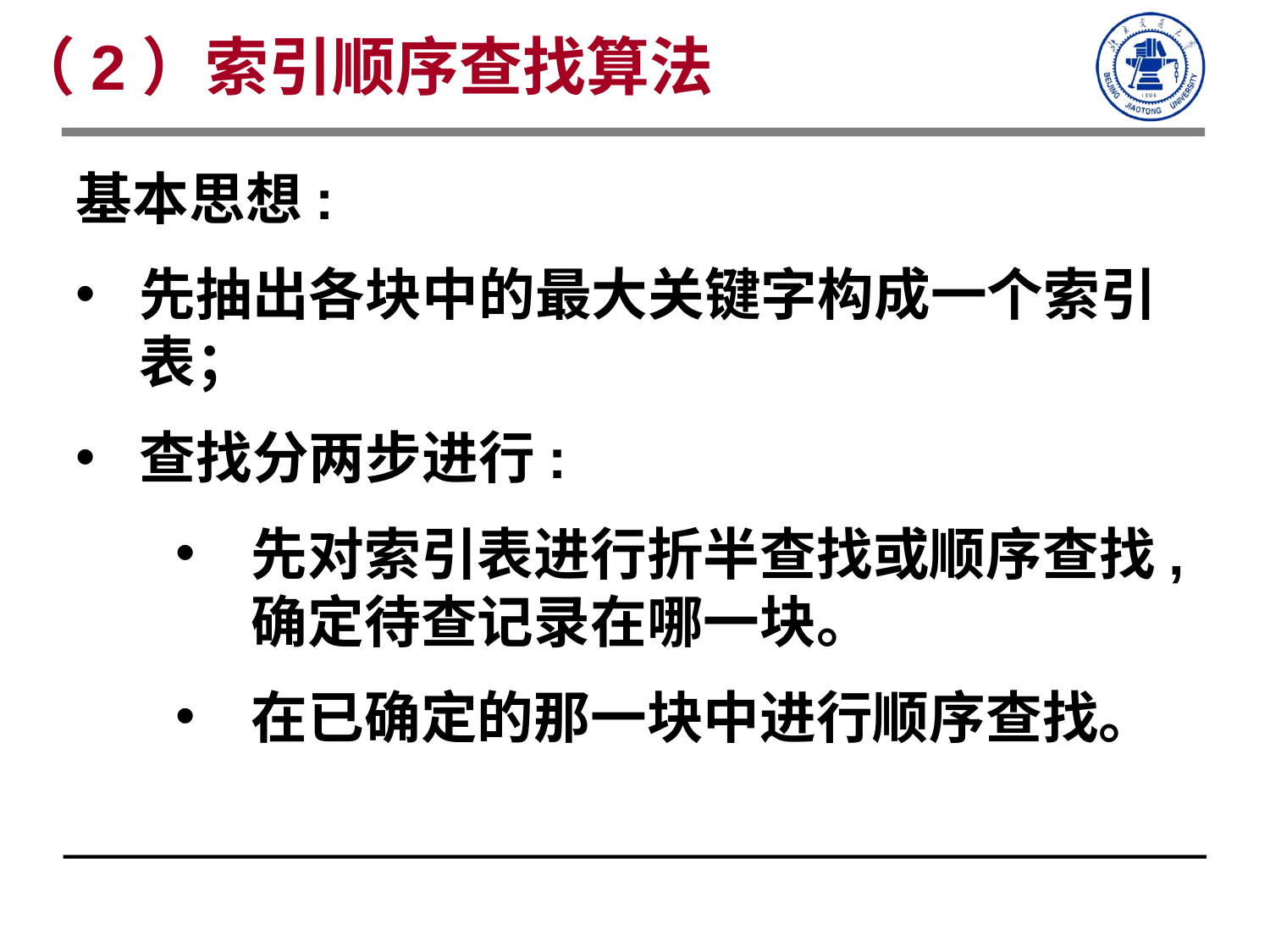

（2）索引顺序查找算法
基本思想:
先抽出各块中的最大关键字构成一个索引表；
查找分两步进行:
先对索引表进行折半查找或顺序查找,确定待查记录在哪一块。
在已确定的那一块中进行顺序查找。